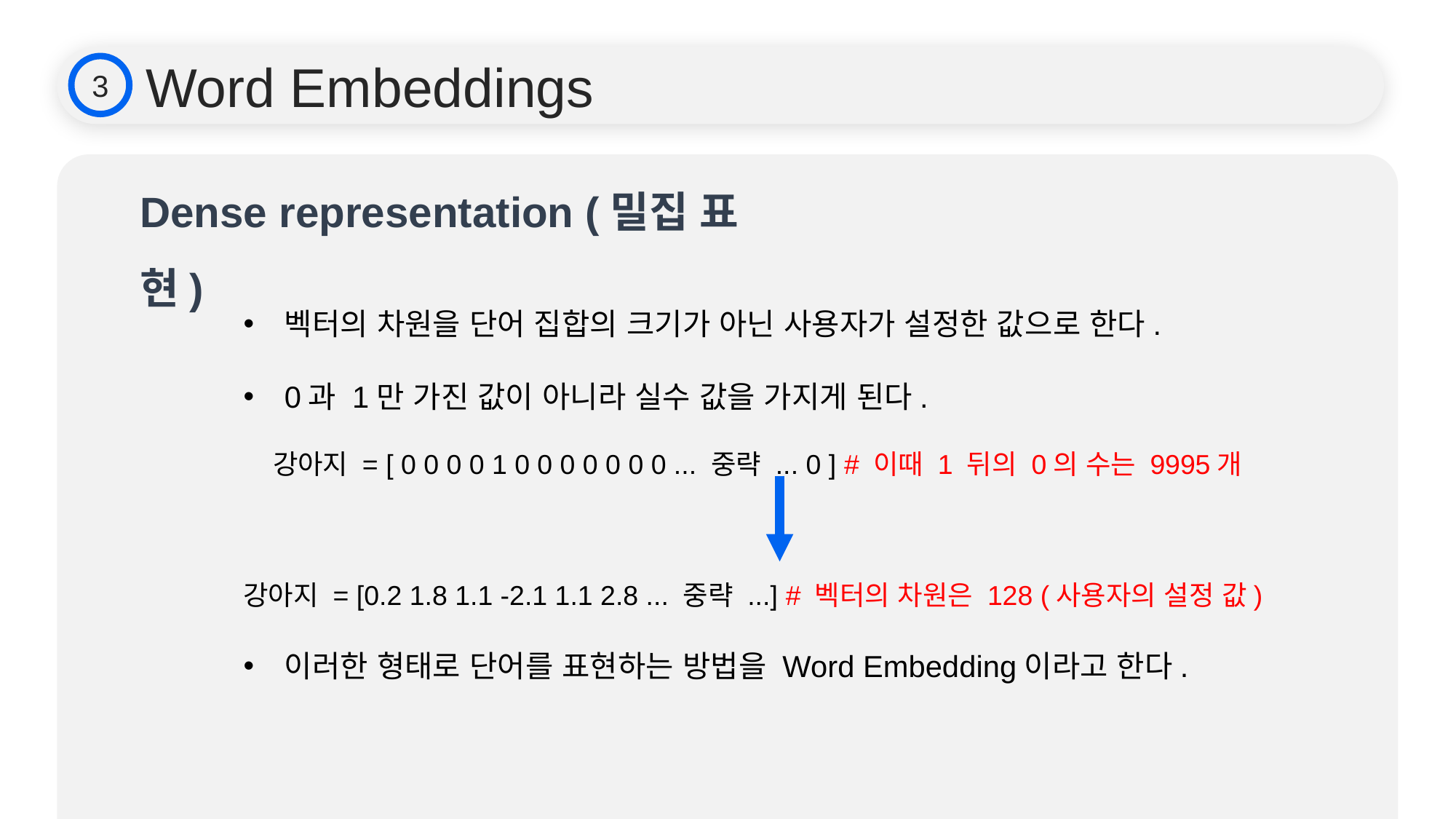

Word Embeddings
3

Dense representation (밀집 표현)
벡터의 차원을 단어 집합의 크기가 아닌 사용자가 설정한 값으로 한다.
0과 1만 가진 값이 아니라 실수 값을 가지게 된다.
   강아지 = [ 0 0 0 0 1 0 0 0 0 0 0 0 ... 중략 ... 0 ] # 이때 1 뒤의 0의 수는 9995개

강아지 = [0.2 1.8 1.1 -2.1 1.1 2.8 ... 중략 ...] # 벡터의 차원은 128 (사용자의 설정 값)
이러한 형태로 단어를 표현하는 방법을 Word Embedding이라고 한다.